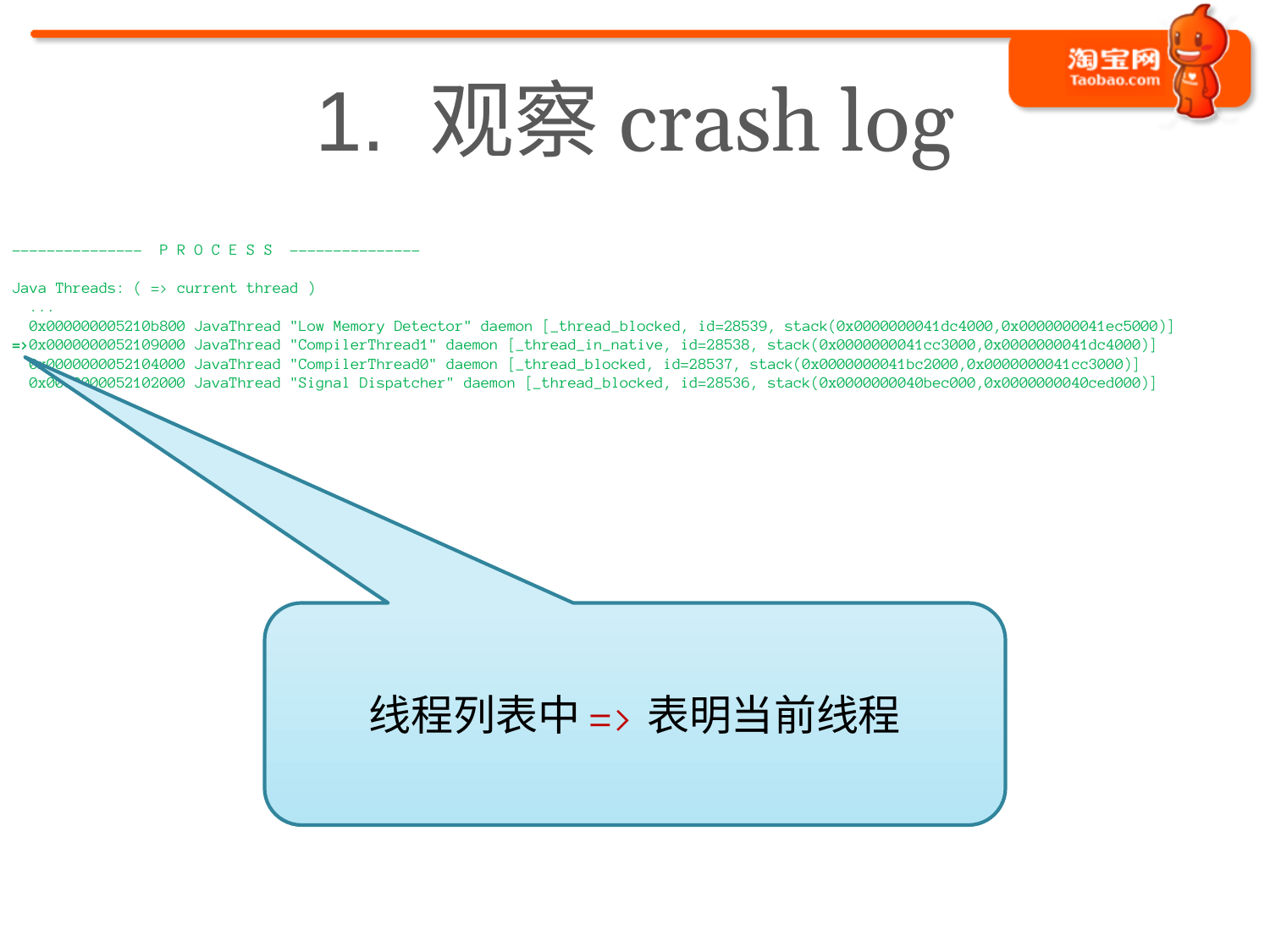

# 1. 观察crash log
---------------  P R O C E S S  ---------------

Java Threads: ( => current thread )
  ...
  0x000000005210b800 JavaThread "Low Memory Detector" daemon [_thread_blocked, id=28539, stack(0x0000000041dc4000,0x0000000041ec5000)]
=>0x0000000052109000 JavaThread "CompilerThread1" daemon [_thread_in_native, id=28538, stack(0x0000000041cc3000,0x0000000041dc4000)]
  0x0000000052104000 JavaThread "CompilerThread0" daemon [_thread_blocked, id=28537, stack(0x0000000041bc2000,0x0000000041cc3000)]
  0x0000000052102000 JavaThread "Signal Dispatcher" daemon [_thread_blocked, id=28536, stack(0x0000000040bec000,0x0000000040ced000)]
线程列表中=>表明当前线程